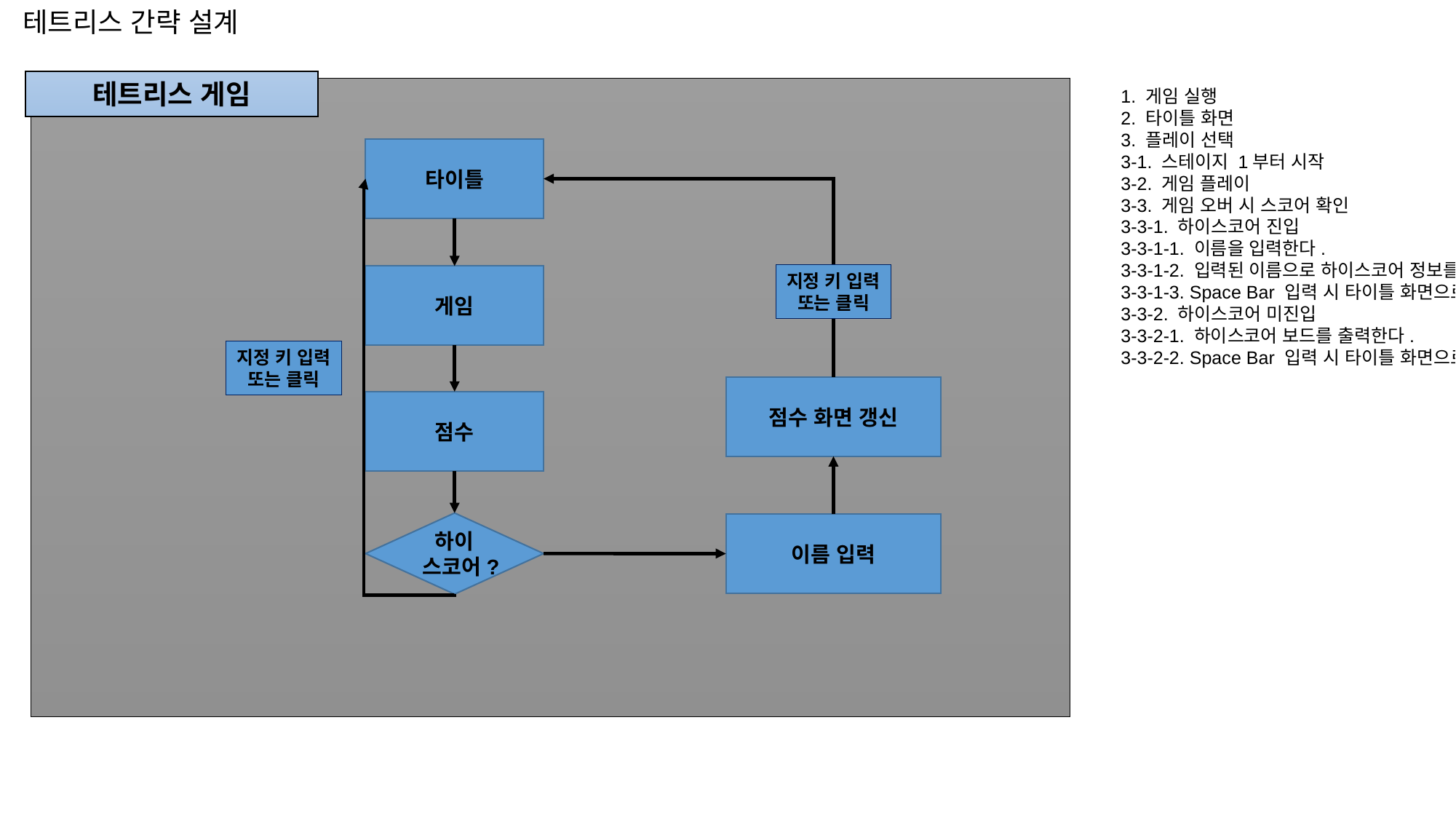

테트리스 간략 설계
테트리스 게임

1. 게임 실행
2. 타이틀 화면
3. 플레이 선택
3-1. 스테이지 1부터 시작
3-2. 게임 플레이
3-3. 게임 오버 시 스코어 확인
3-3-1. 하이스코어 진입
3-3-1-1. 이름을 입력한다.
3-3-1-2. 입력된 이름으로 하이스코어 정보를 갱신한다.
3-3-1-3. Space Bar 입력 시 타이틀 화면으로 돌아간다.
3-3-2. 하이스코어 미진입
3-3-2-1. 하이스코어 보드를 출력한다.
3-3-2-2. Space Bar 입력 시 타이틀 화면으로 돌아간다.

타이틀
지정 키 입력
또는 클릭
게임
지정 키 입력
또는 클릭
점수 화면 갱신
점수
하이 스코어?
이름 입력